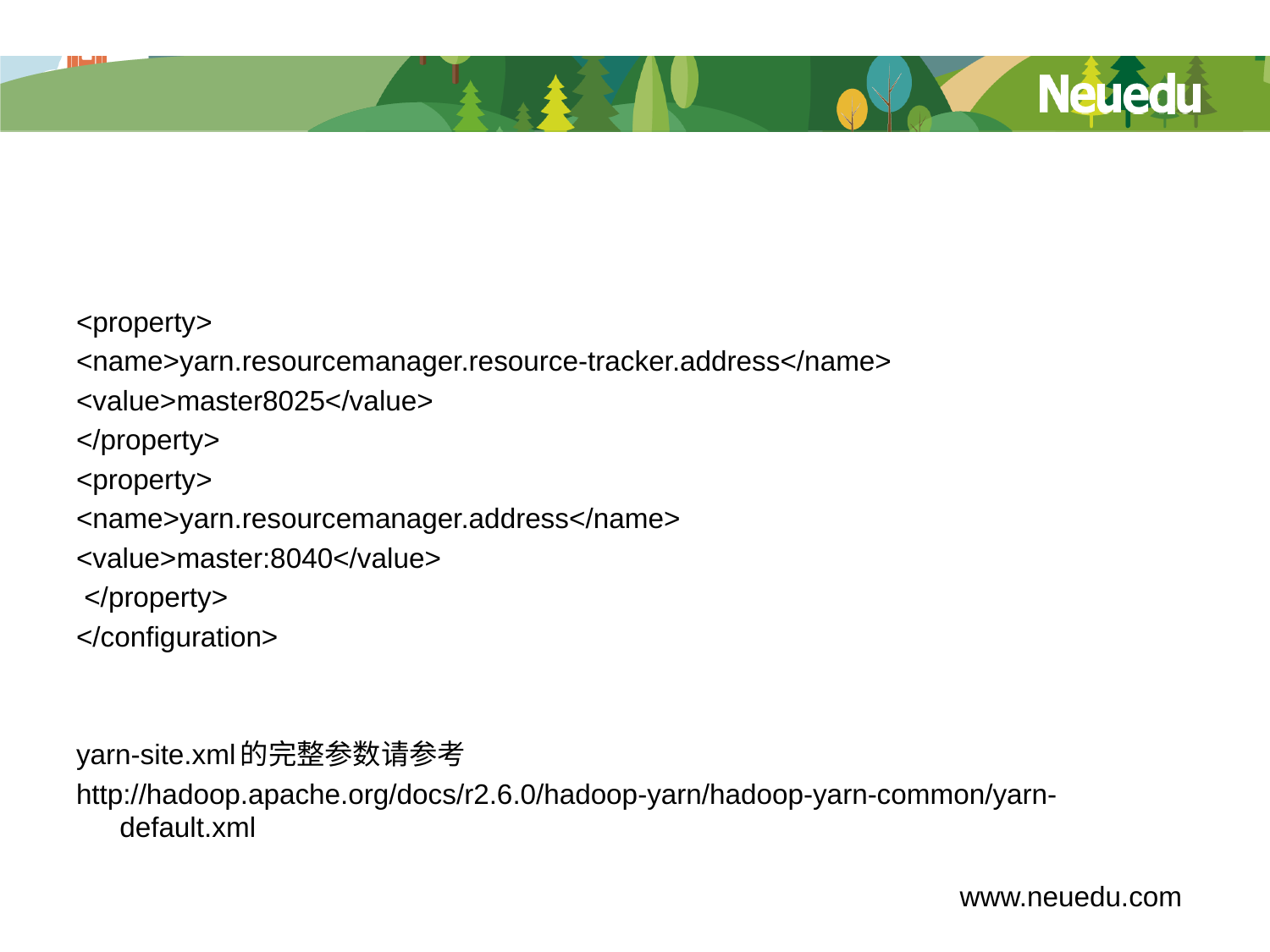

#
<property>
<name>yarn.resourcemanager.resource-tracker.address</name>
<value>master8025</value>
</property>
<property>
<name>yarn.resourcemanager.address</name>
<value>master:8040</value>
 </property>
</configuration>

yarn-site.xml的完整参数请参考
http://hadoop.apache.org/docs/r2.6.0/hadoop-yarn/hadoop-yarn-common/yarn-default.xml